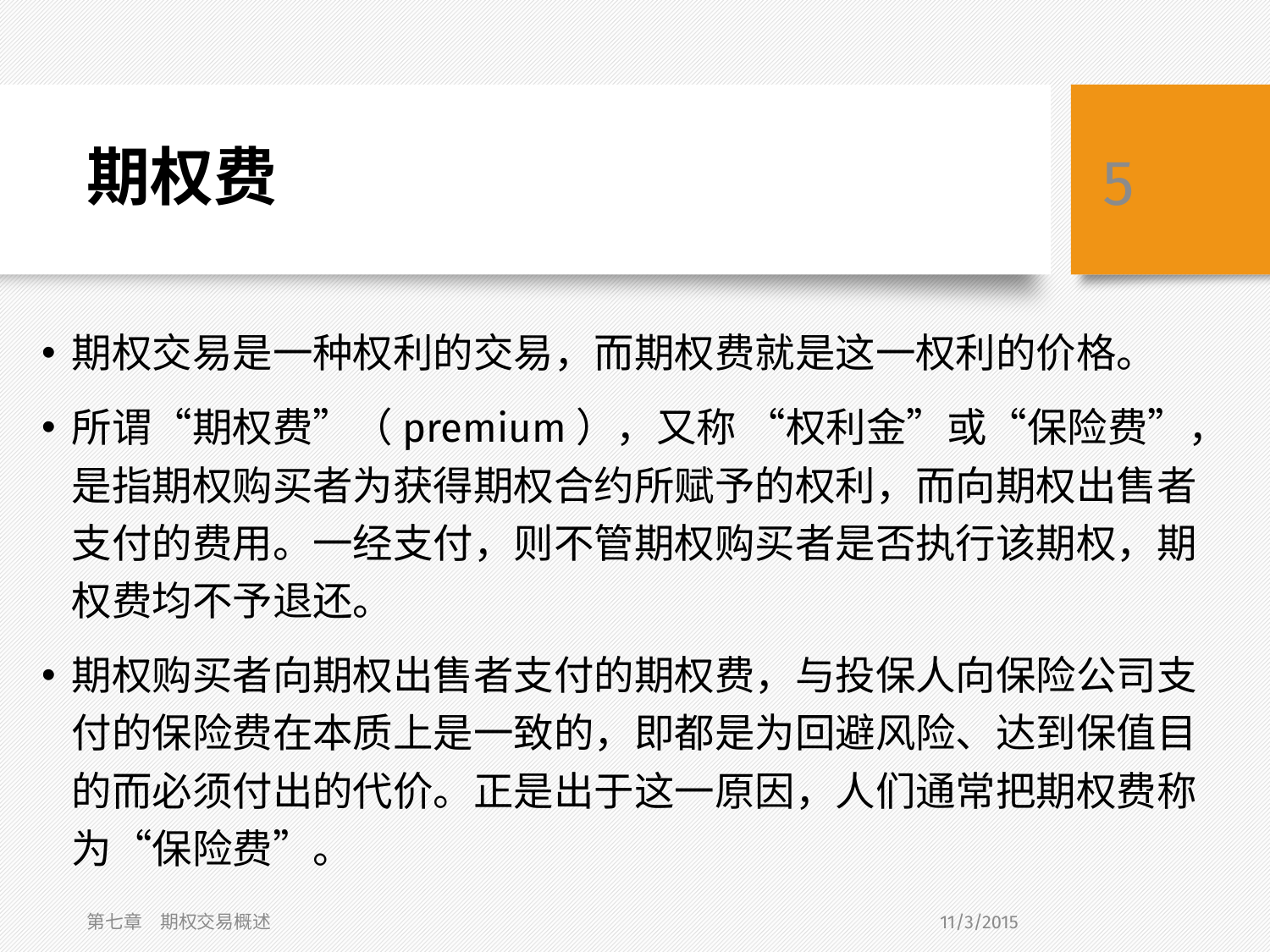

# 期权费
5
期权交易是一种权利的交易，而期权费就是这一权利的价格。
所谓“期权费”（premium），又称 “权利金”或“保险费”，是指期权购买者为获得期权合约所赋予的权利，而向期权出售者支付的费用。一经支付，则不管期权购买者是否执行该期权，期权费均不予退还。
期权购买者向期权出售者支付的期权费，与投保人向保险公司支付的保险费在本质上是一致的，即都是为回避风险、达到保值目的而必须付出的代价。正是出于这一原因，人们通常把期权费称为“保险费”。
11/3/2015
第七章　期权交易概述